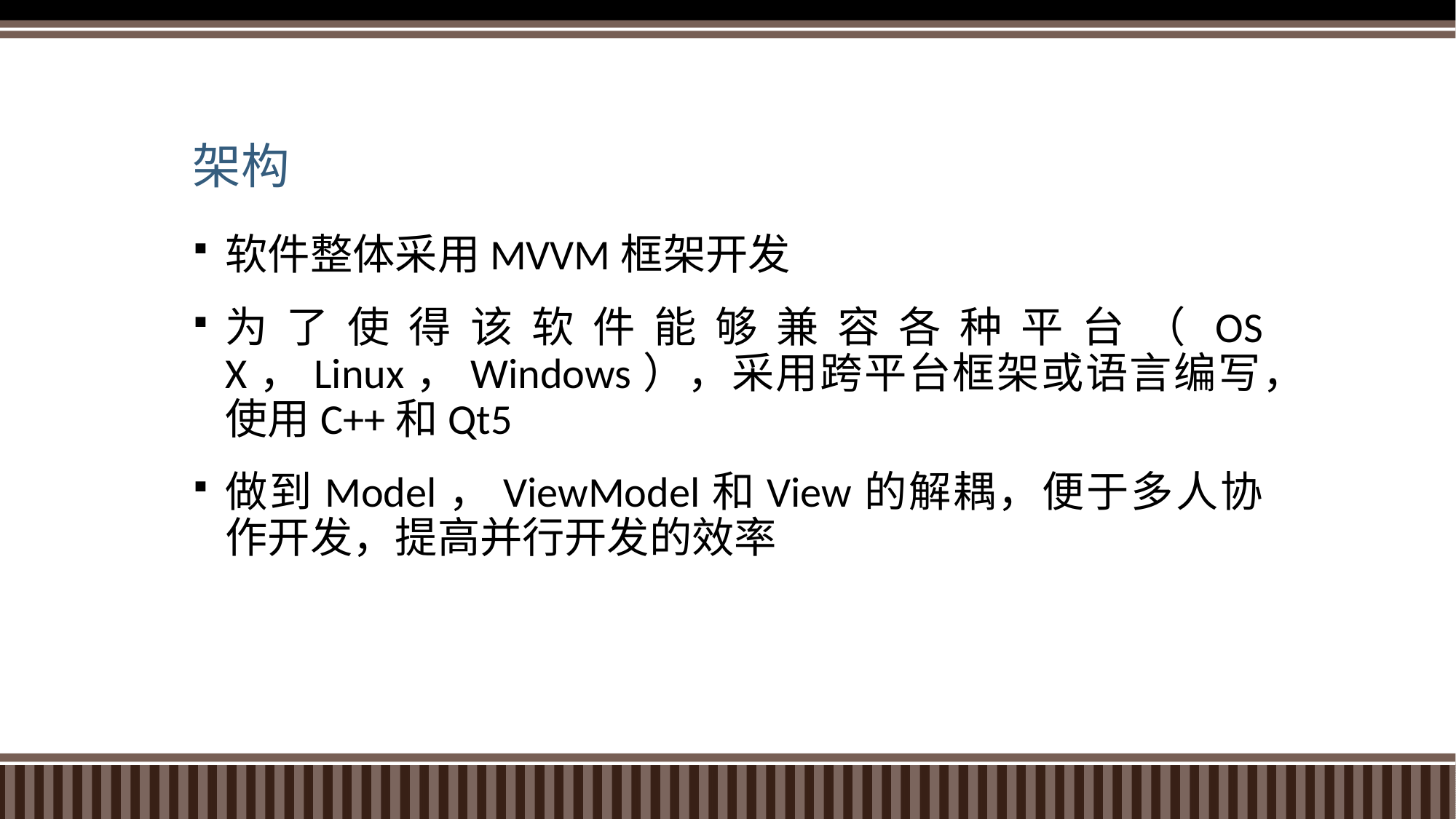

# 架构
软件整体采用MVVM框架开发
为了使得该软件能够兼容各种平台（OS X，Linux，Windows），采用跨平台框架或语言编写，使用C++和Qt5
做到Model，ViewModel和View的解耦，便于多人协作开发，提高并行开发的效率